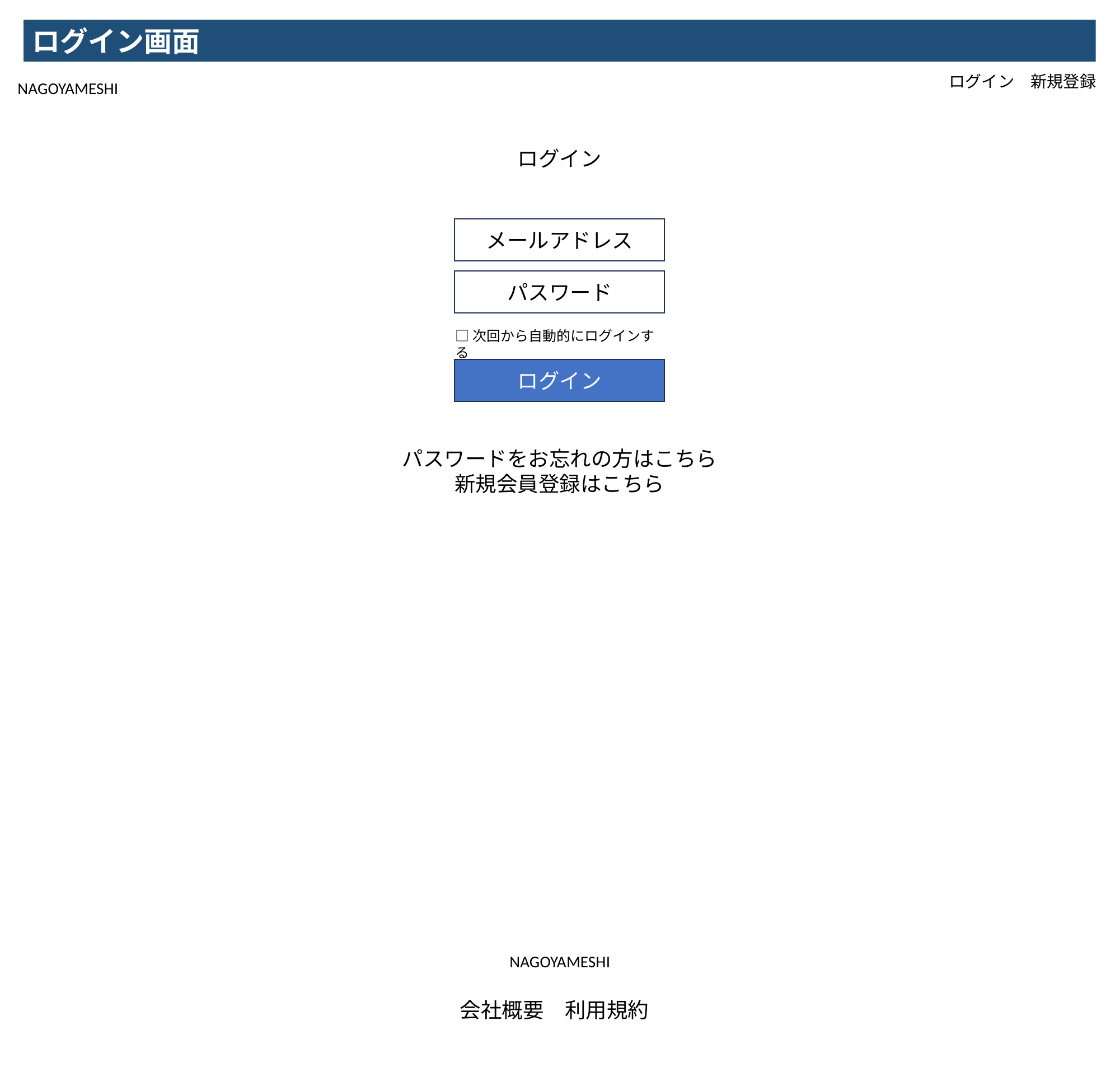

ログイン画面
ログイン　新規登録
NAGOYAMESHI
ログイン
メールアドレス
パスワード
□次回から自動的にログインする
ログイン
パスワードをお忘れの方はこちら
新規会員登録はこちら
NAGOYAMESHI
会社概要　利用規約